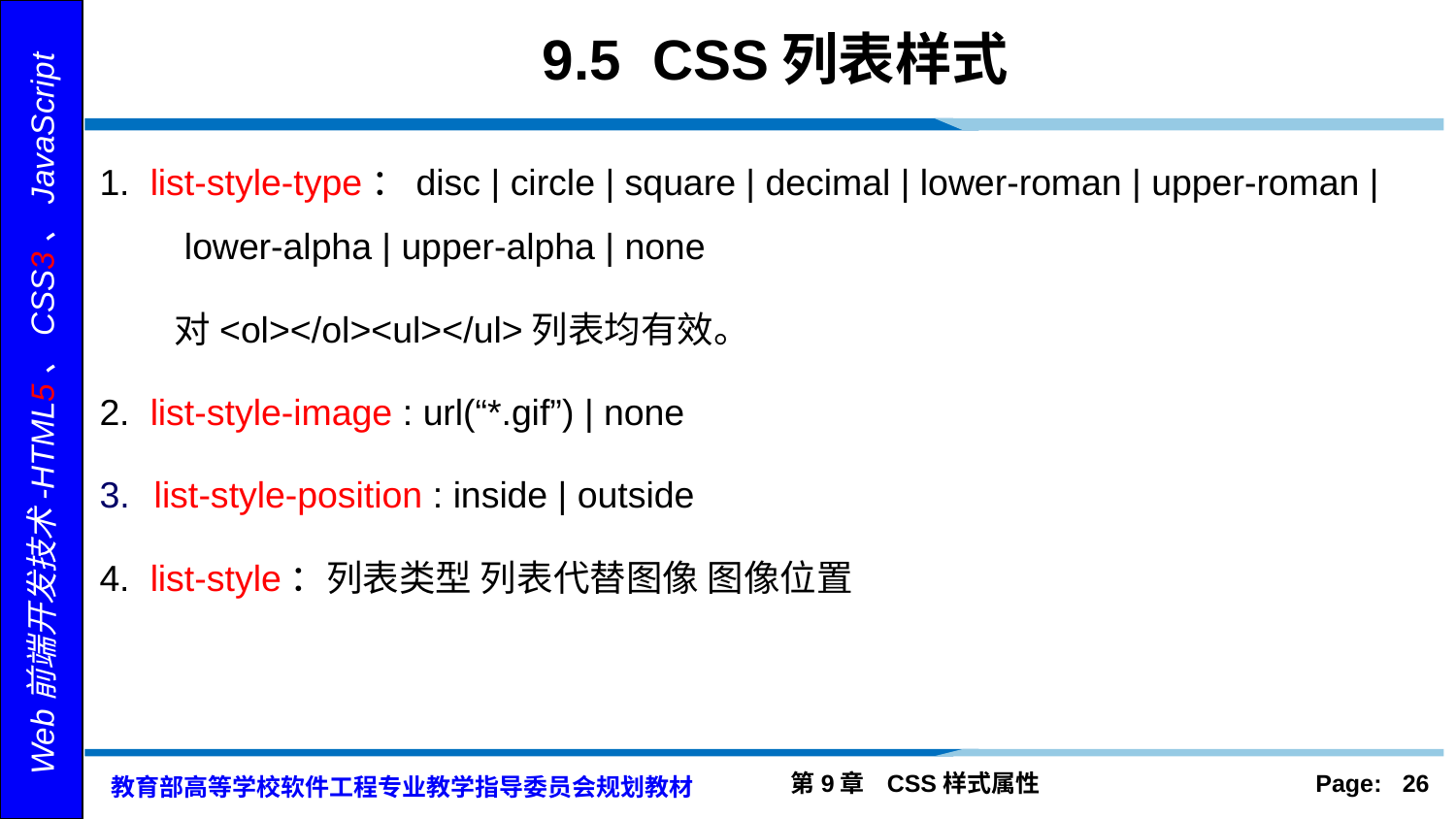

# 9.5  CSS列表样式
1.  list-style-type：disc | circle | square | decimal | lower-roman | upper-roman | lower-alpha | upper-alpha | none
        对<ol></ol><ul></ul>列表均有效。
2.  list-style-image : url(“*.gif”) | none
list-style-position : inside | outside
4.  list-style：列表类型 列表代替图像 图像位置